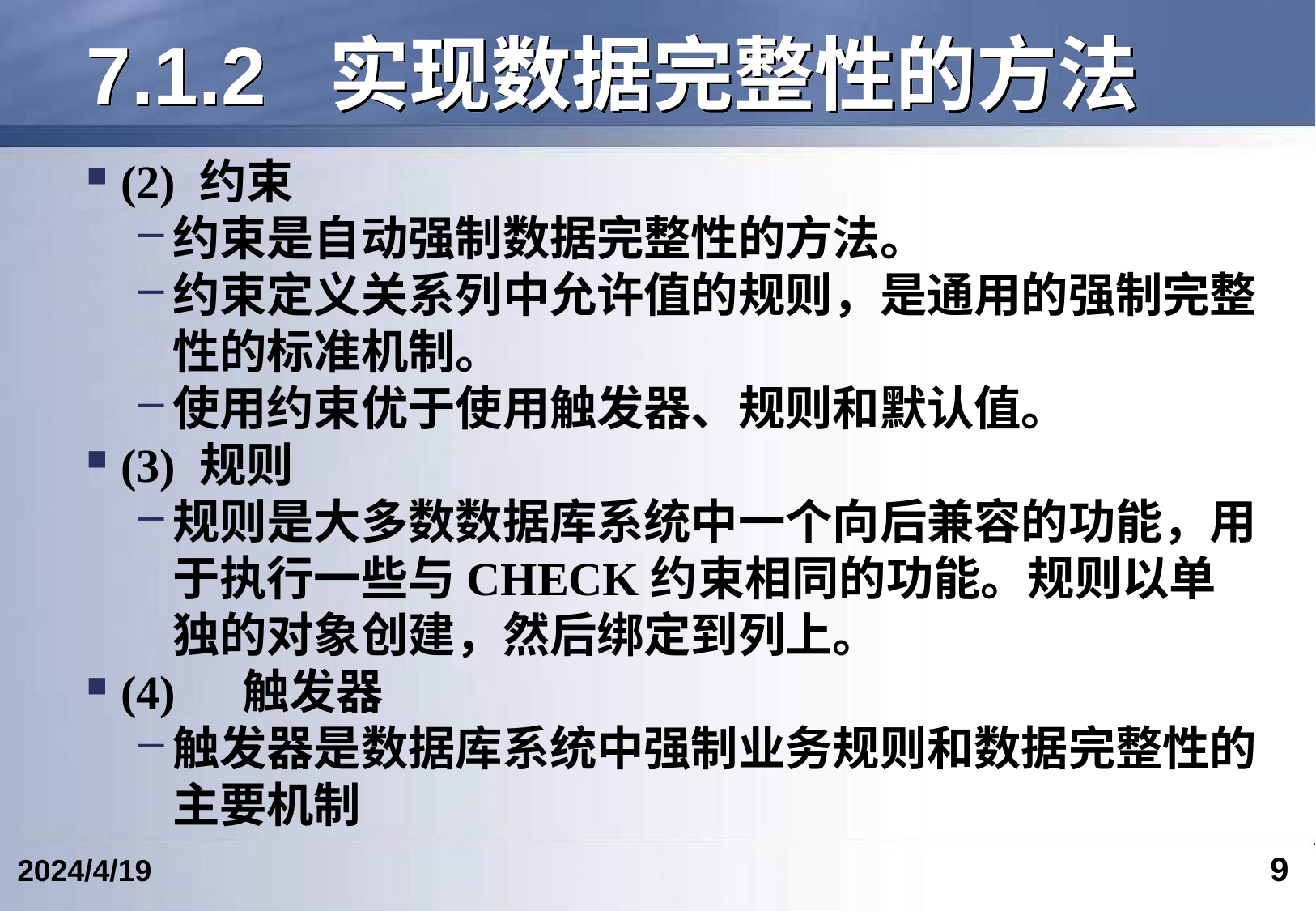

# 7.1.2	实现数据完整性的方法
(2) 约束
约束是自动强制数据完整性的方法。
约束定义关系列中允许值的规则，是通用的强制完整性的标准机制。
使用约束优于使用触发器、规则和默认值。
(3) 规则
规则是大多数数据库系统中一个向后兼容的功能，用于执行一些与CHECK约束相同的功能。规则以单独的对象创建，然后绑定到列上。
(4)	触发器
触发器是数据库系统中强制业务规则和数据完整性的主要机制
9
2024/4/19